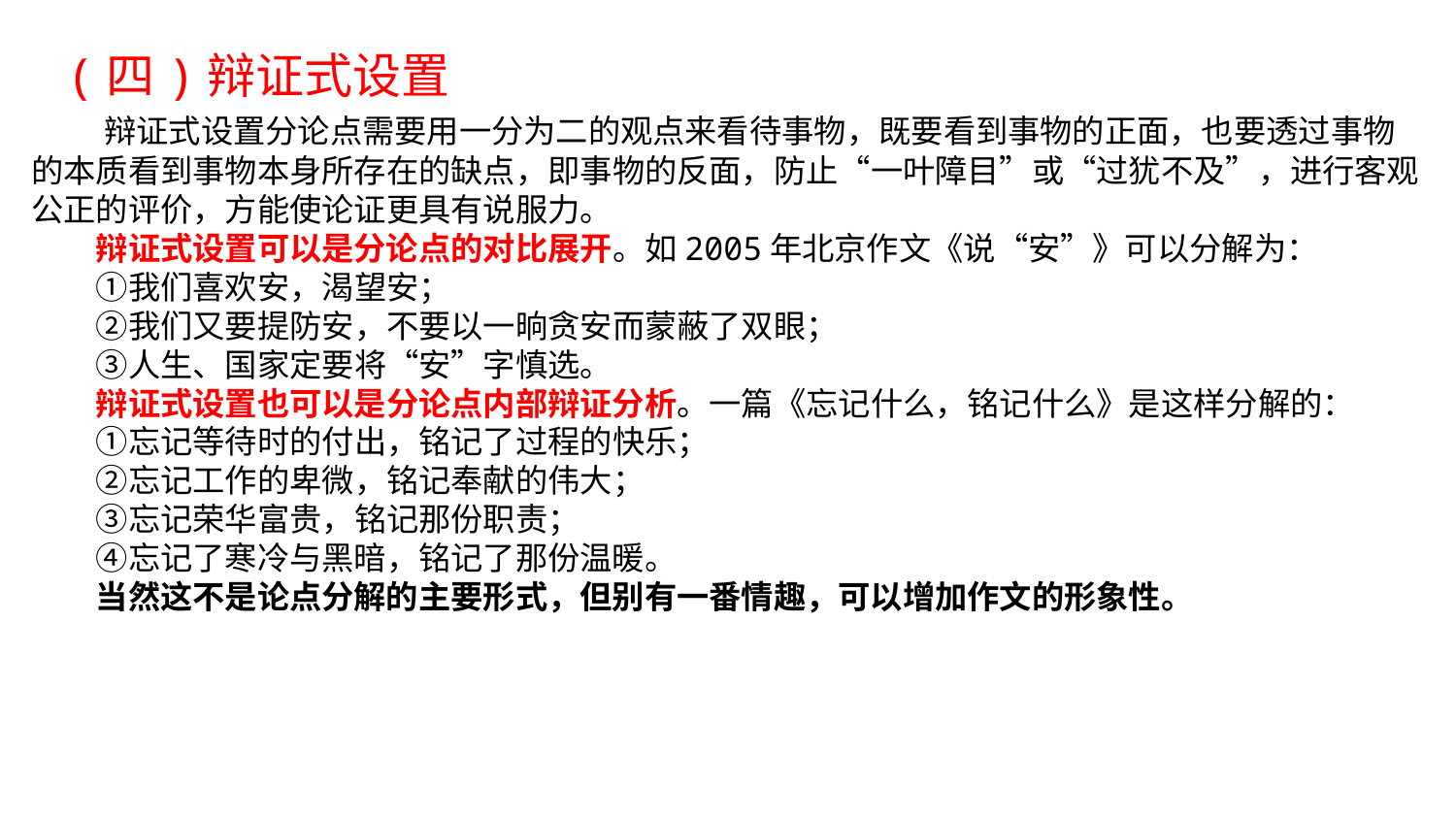

(四)辩证式设置
　　辩证式设置分论点需要用一分为二的观点来看待事物，既要看到事物的正面，也要透过事物的本质看到事物本身所存在的缺点，即事物的反面，防止“一叶障目”或“过犹不及”，进行客观公正的评价，方能使论证更具有说服力。
　　辩证式设置可以是分论点的对比展开。如2005年北京作文《说“安”》可以分解为：
　　①我们喜欢安，渴望安；
　　②我们又要提防安，不要以一晌贪安而蒙蔽了双眼；
　　③人生、国家定要将“安”字慎选。
　　辩证式设置也可以是分论点内部辩证分析。一篇《忘记什么，铭记什么》是这样分解的：
　　①忘记等待时的付出，铭记了过程的快乐；
　　②忘记工作的卑微，铭记奉献的伟大；
　　③忘记荣华富贵，铭记那份职责；
　　④忘记了寒冷与黑暗，铭记了那份温暖。
　　当然这不是论点分解的主要形式，但别有一番情趣，可以增加作文的形象性。